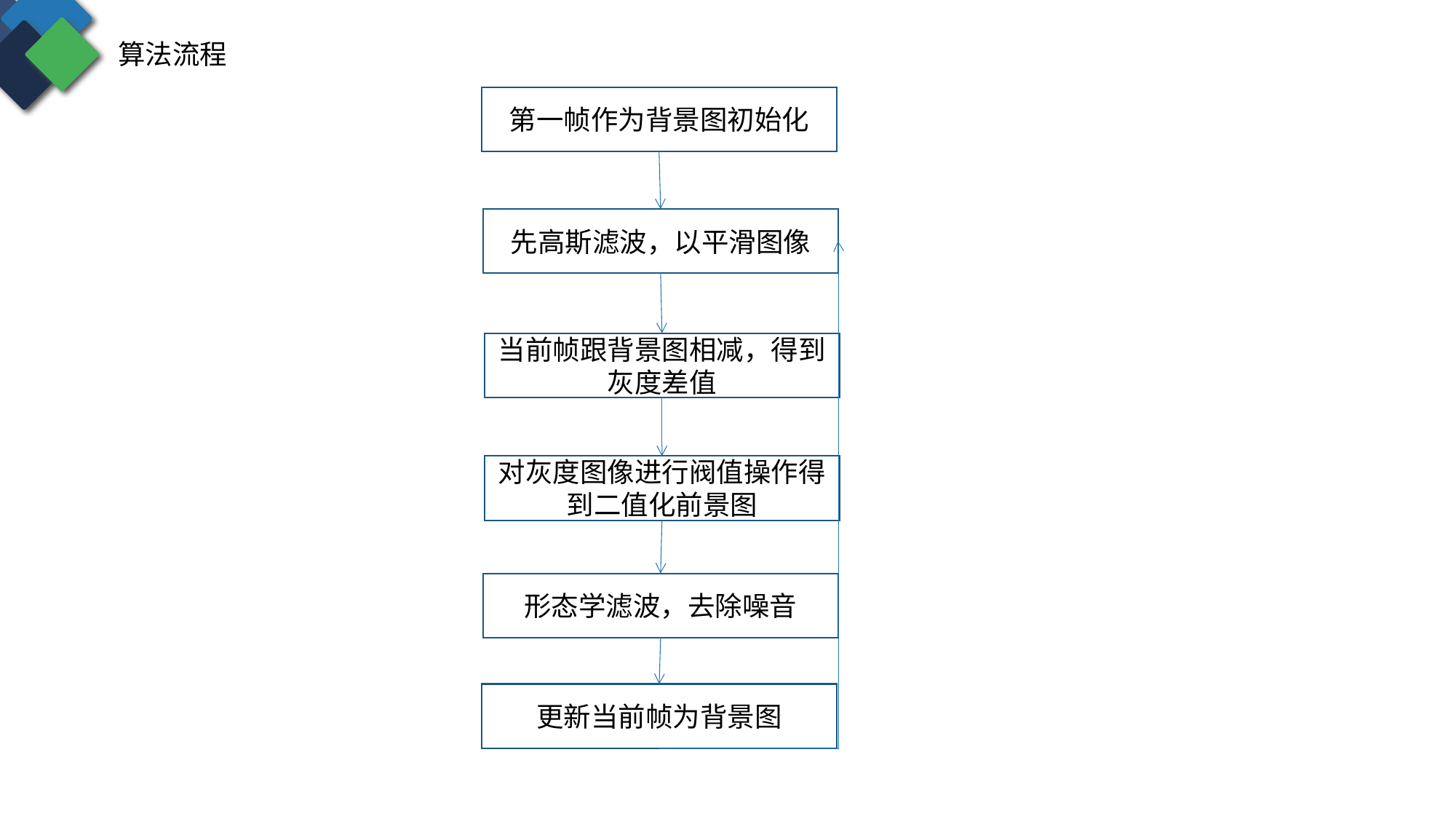

算法流程
第一帧作为背景图初始化
先高斯滤波，以平滑图像
当前帧跟背景图相减，得到灰度差值
对灰度图像进行阀值操作得到二值化前景图
形态学滤波，去除噪音
更新当前帧为背景图